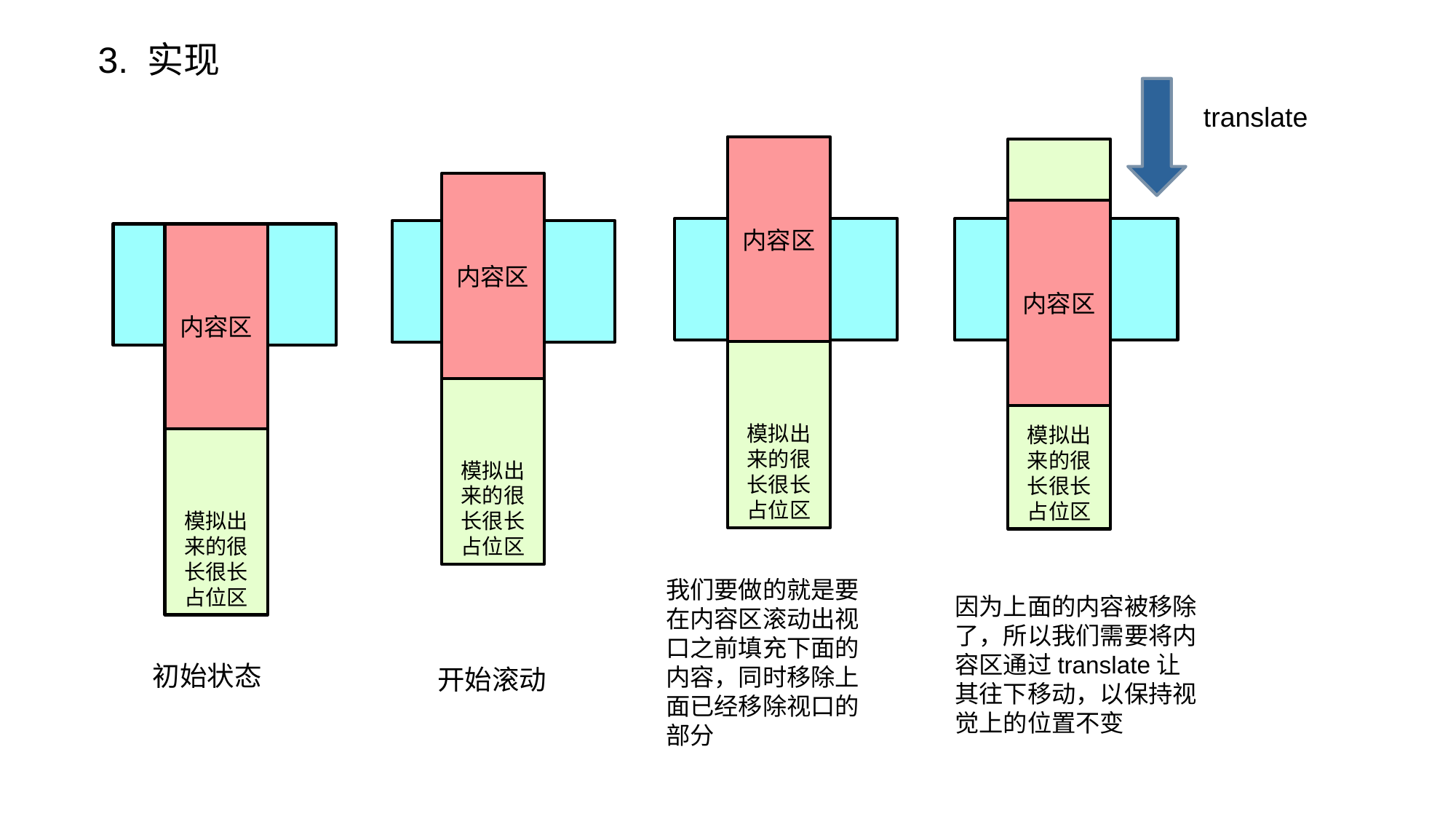

3. 实现

translate
内容区
模拟出来的很长很长占位区
模拟出来的很长很长占位区
内容区
模拟出来的很长很长占位区
内容区

内容区
模拟出来的很长很长占位区
我们要做的就是要在内容区滚动出视口之前填充下面的内容，同时移除上面已经移除视口的部分
因为上面的内容被移除了，所以我们需要将内容区通过translate让其往下移动，以保持视觉上的位置不变
初始状态
开始滚动